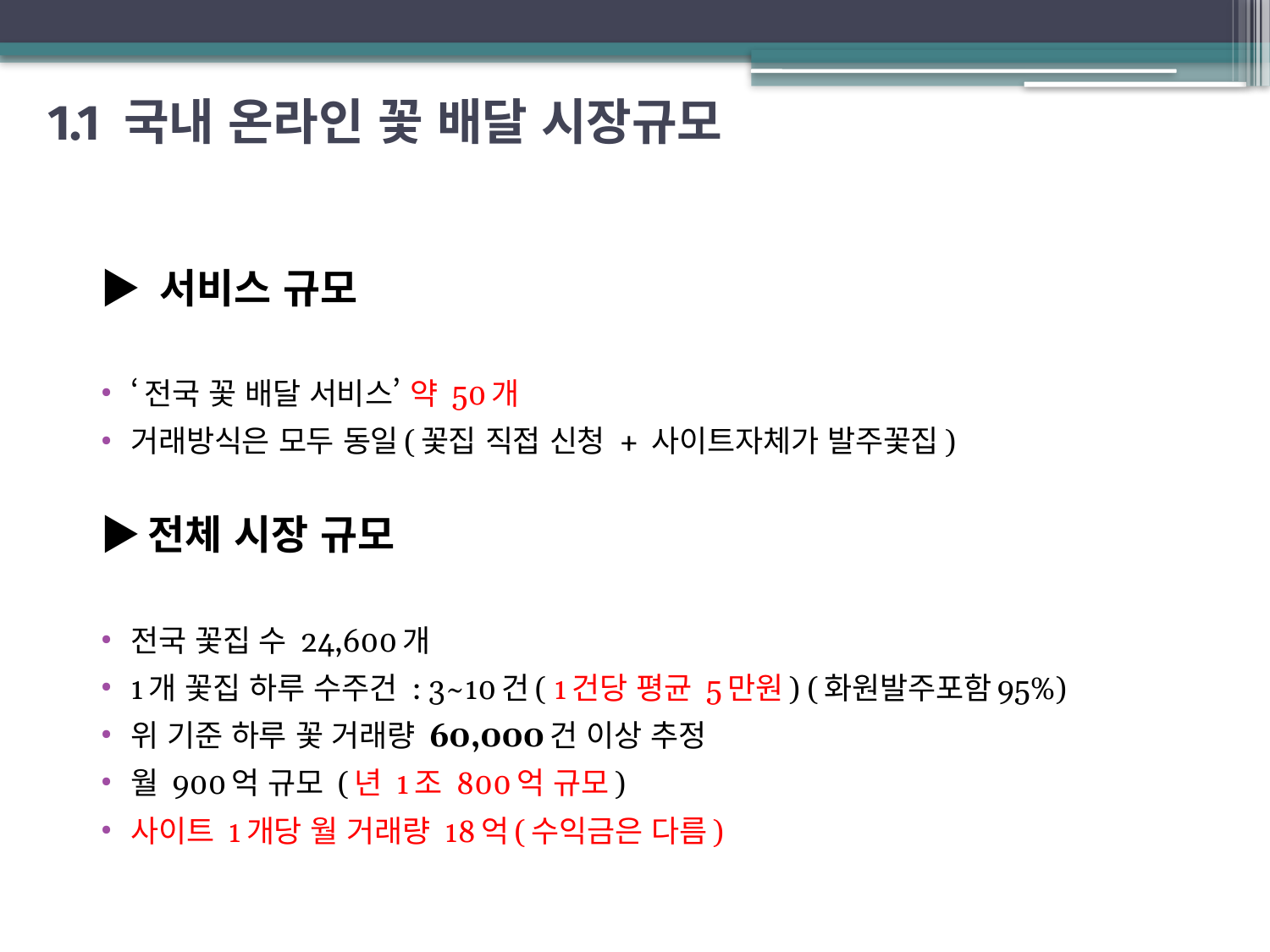

# 1.1 국내 온라인 꽃 배달 시장규모
▶ 서비스 규모

‘전국 꽃 배달 서비스’ 약 50개
거래방식은 모두 동일(꽃집 직접 신청 + 사이트자체가 발주꽃집)

▶전체 시장 규모

전국 꽃집 수 24,600개
1개 꽃집 하루 수주건 : 3~10건( 1건당 평균 5만원) (화원발주포함95%)
위 기준 하루 꽃 거래량 60,000건 이상 추정
월 900억 규모 (년 1조 800억 규모)
사이트 1개당 월 거래량 18억(수익금은 다름)